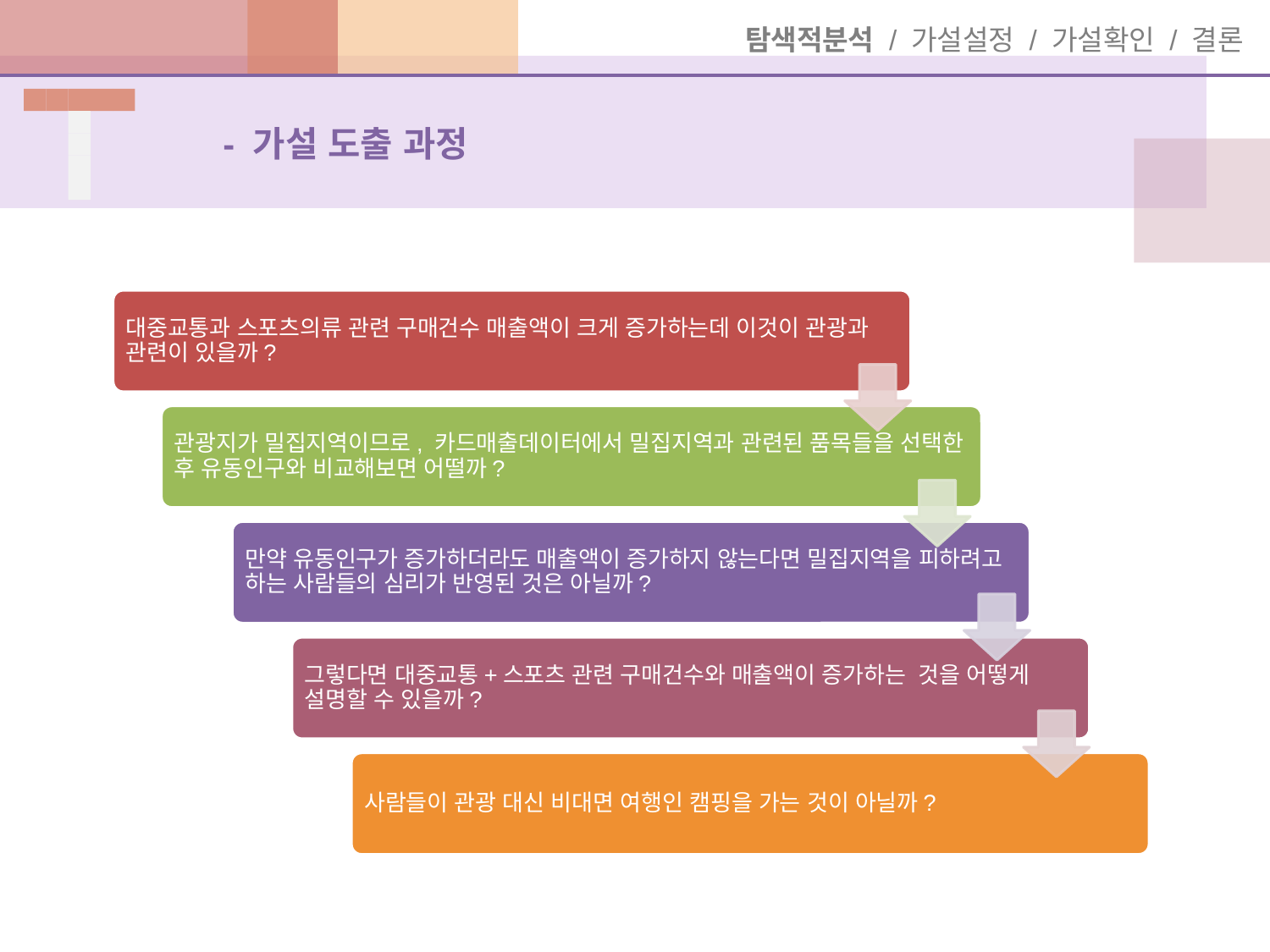

탐색적분석 / 가설설정 / 가설확인 / 결론

- 가설 도출 과정
대중교통과 스포츠의류 관련 구매건수 매출액이 크게 증가하는데 이것이 관광과 관련이 있을까?
관광지가 밀집지역이므로, 카드매출데이터에서 밀집지역과 관련된 품목들을 선택한 후 유동인구와 비교해보면 어떨까?
만약 유동인구가 증가하더라도 매출액이 증가하지 않는다면 밀집지역을 피하려고 하는 사람들의 심리가 반영된 것은 아닐까?
그렇다면 대중교통+스포츠 관련 구매건수와 매출액이 증가하는  것을 어떻게 설명할 수 있을까?
사람들이 관광 대신 비대면 여행인 캠핑을 가는 것이 아닐까?